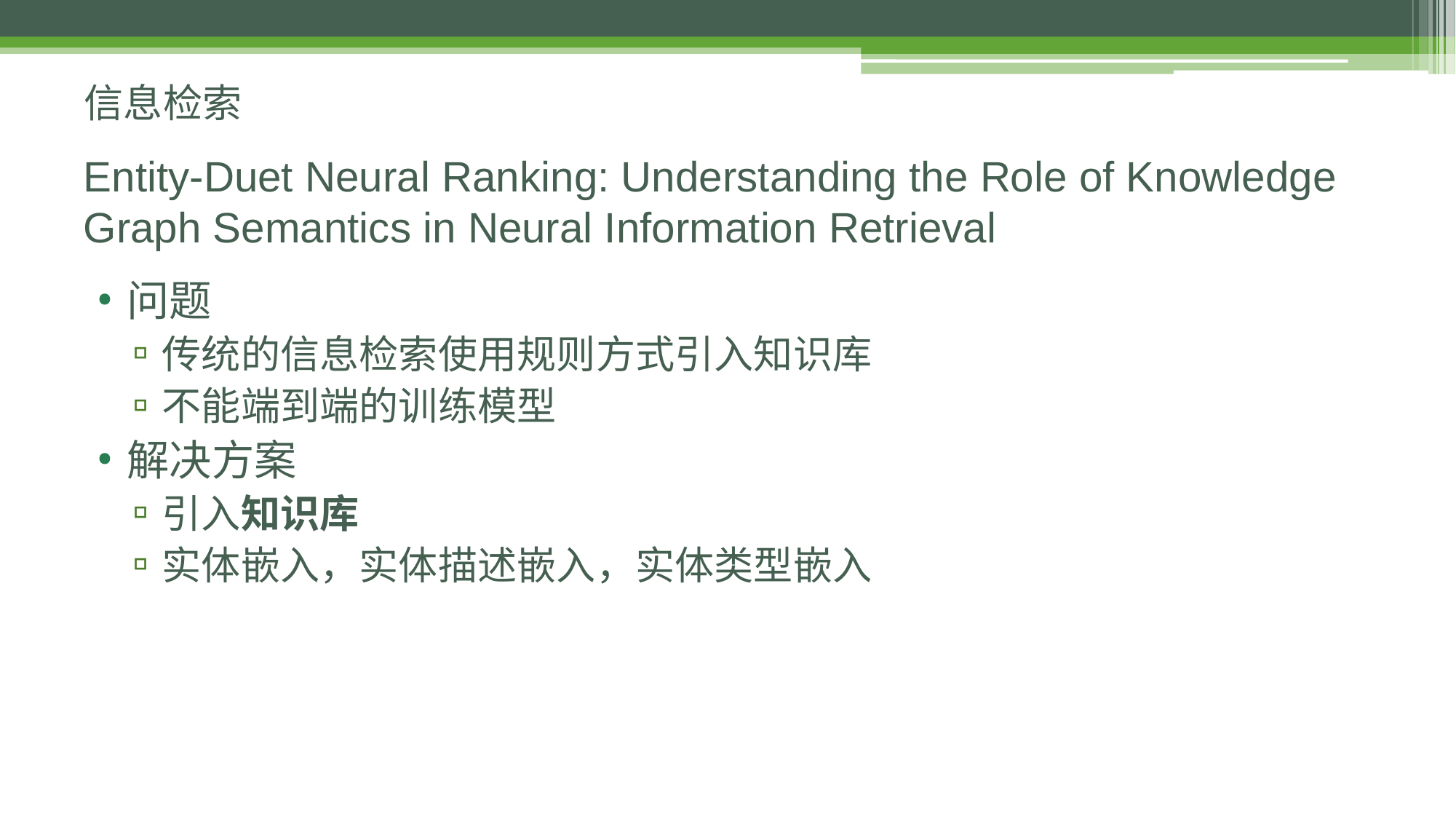

信息检索
# Entity-Duet Neural Ranking: Understanding the Role of Knowledge Graph Semantics in Neural Information Retrieval
问题
传统的信息检索使用规则方式引入知识库
不能端到端的训练模型
解决方案
引入知识库
实体嵌入，实体描述嵌入，实体类型嵌入